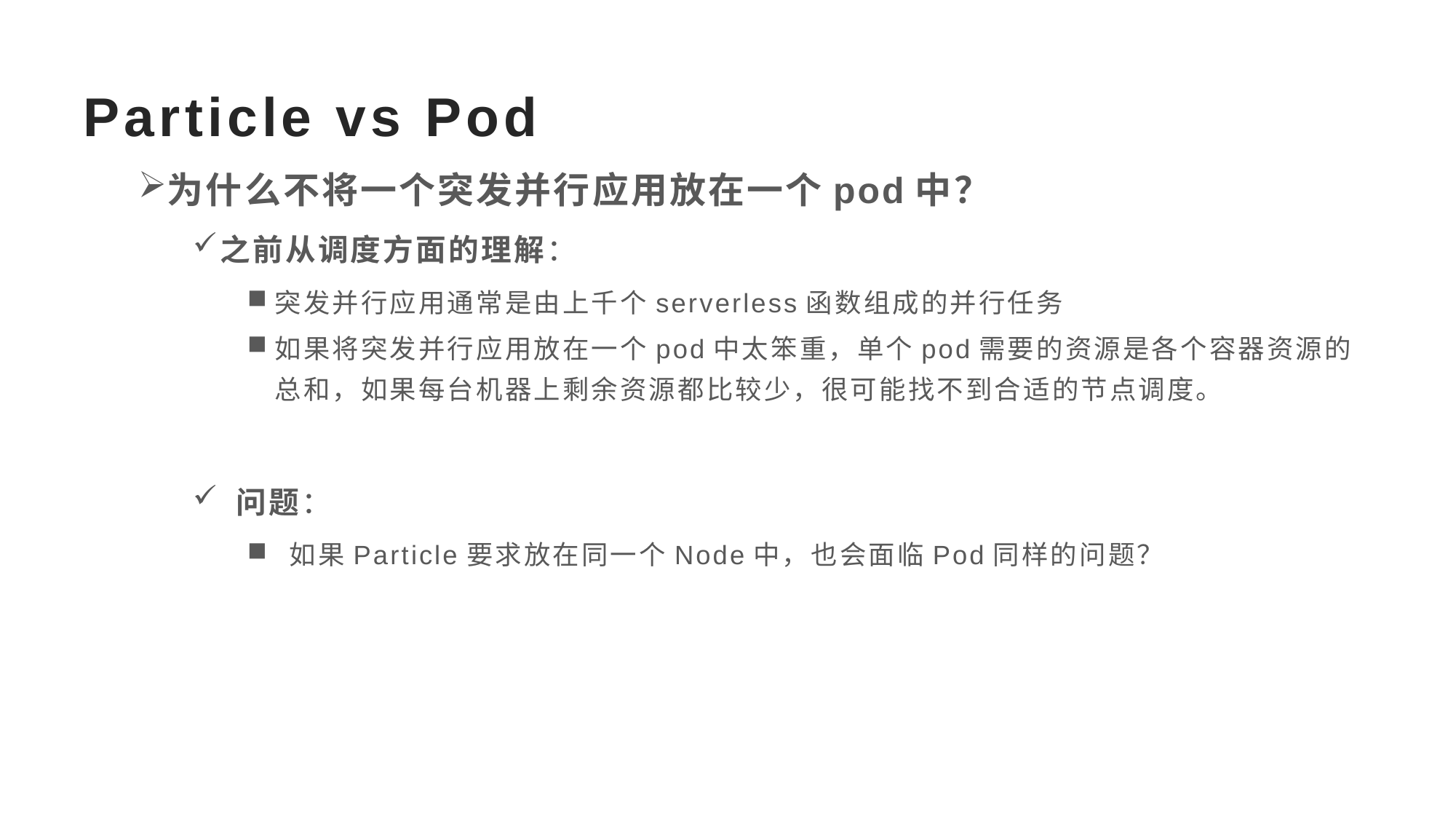

# Particle vs Pod
为什么不将一个突发并行应用放在一个pod中？
之前从调度方面的理解：
突发并行应用通常是由上千个serverless函数组成的并行任务
如果将突发并行应用放在一个pod中太笨重，单个pod需要的资源是各个容器资源的总和，如果每台机器上剩余资源都比较少，很可能找不到合适的节点调度。

 问题：
 如果Particle要求放在同一个Node中，也会面临Pod同样的问题？